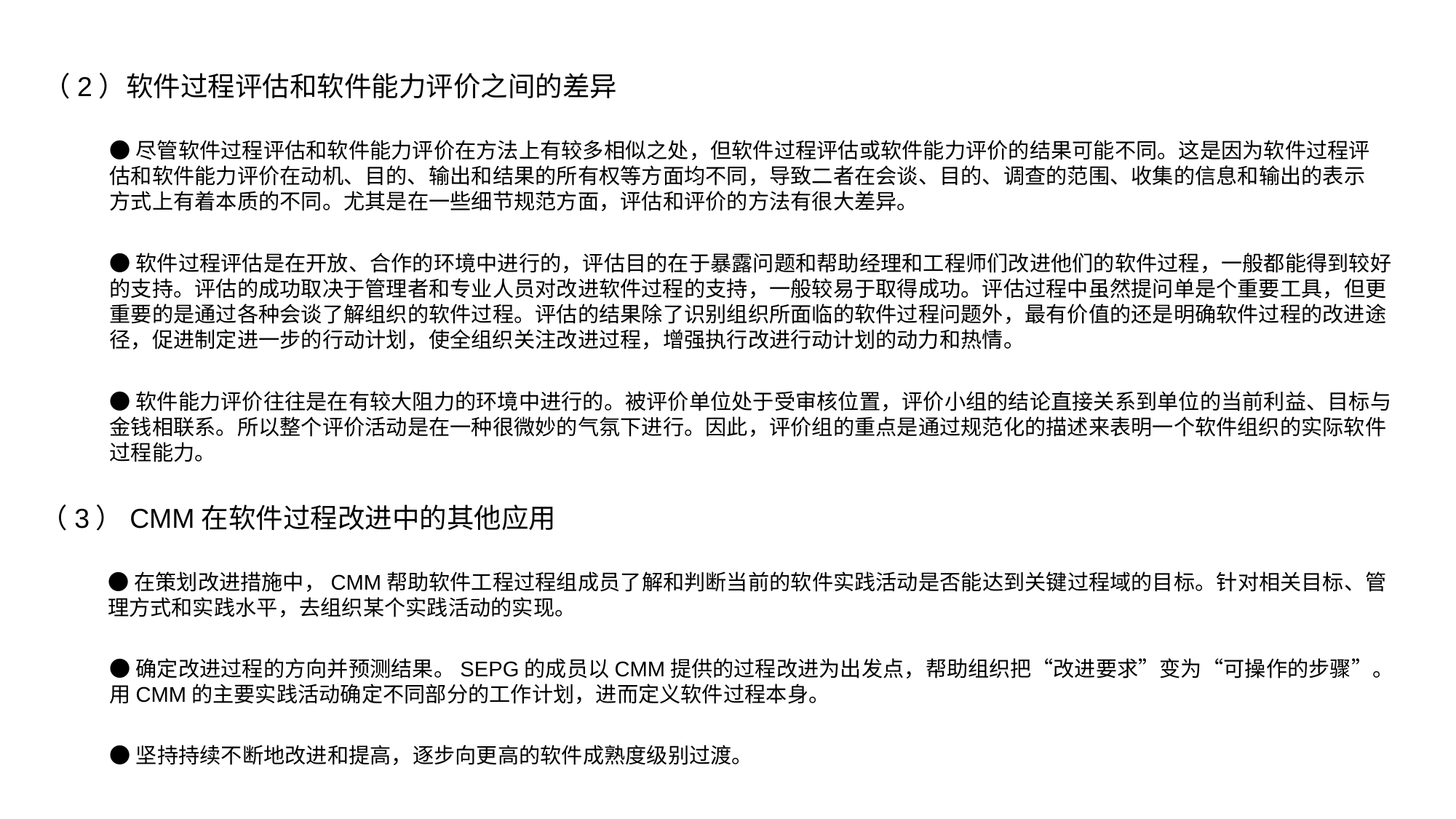

（2）软件过程评估和软件能力评价之间的差异
●尽管软件过程评估和软件能力评价在方法上有较多相似之处，但软件过程评估或软件能力评价的结果可能不同。这是因为软件过程评估和软件能力评价在动机、目的、输出和结果的所有权等方面均不同，导致二者在会谈、目的、调查的范围、收集的信息和输出的表示方式上有着本质的不同。尤其是在一些细节规范方面，评估和评价的方法有很大差异。
●软件过程评估是在开放、合作的环境中进行的，评估目的在于暴露问题和帮助经理和工程师们改进他们的软件过程，一般都能得到较好的支持。评估的成功取决于管理者和专业人员对改进软件过程的支持，一般较易于取得成功。评估过程中虽然提问单是个重要工具，但更重要的是通过各种会谈了解组织的软件过程。评估的结果除了识别组织所面临的软件过程问题外，最有价值的还是明确软件过程的改进途径，促进制定进一步的行动计划，使全组织关注改进过程，增强执行改进行动计划的动力和热情。
●软件能力评价往往是在有较大阻力的环境中进行的。被评价单位处于受审核位置，评价小组的结论直接关系到单位的当前利益、目标与金钱相联系。所以整个评价活动是在一种很微妙的气氛下进行。因此，评价组的重点是通过规范化的描述来表明一个软件组织的实际软件过程能力。
（3）CMM在软件过程改进中的其他应用
●在策划改进措施中，CMM帮助软件工程过程组成员了解和判断当前的软件实践活动是否能达到关键过程域的目标。针对相关目标、管理方式和实践水平，去组织某个实践活动的实现。
●确定改进过程的方向并预测结果。SEPG的成员以CMM提供的过程改进为出发点，帮助组织把“改进要求”变为“可操作的步骤”。用CMM的主要实践活动确定不同部分的工作计划，进而定义软件过程本身。
●坚持持续不断地改进和提高，逐步向更高的软件成熟度级别过渡。